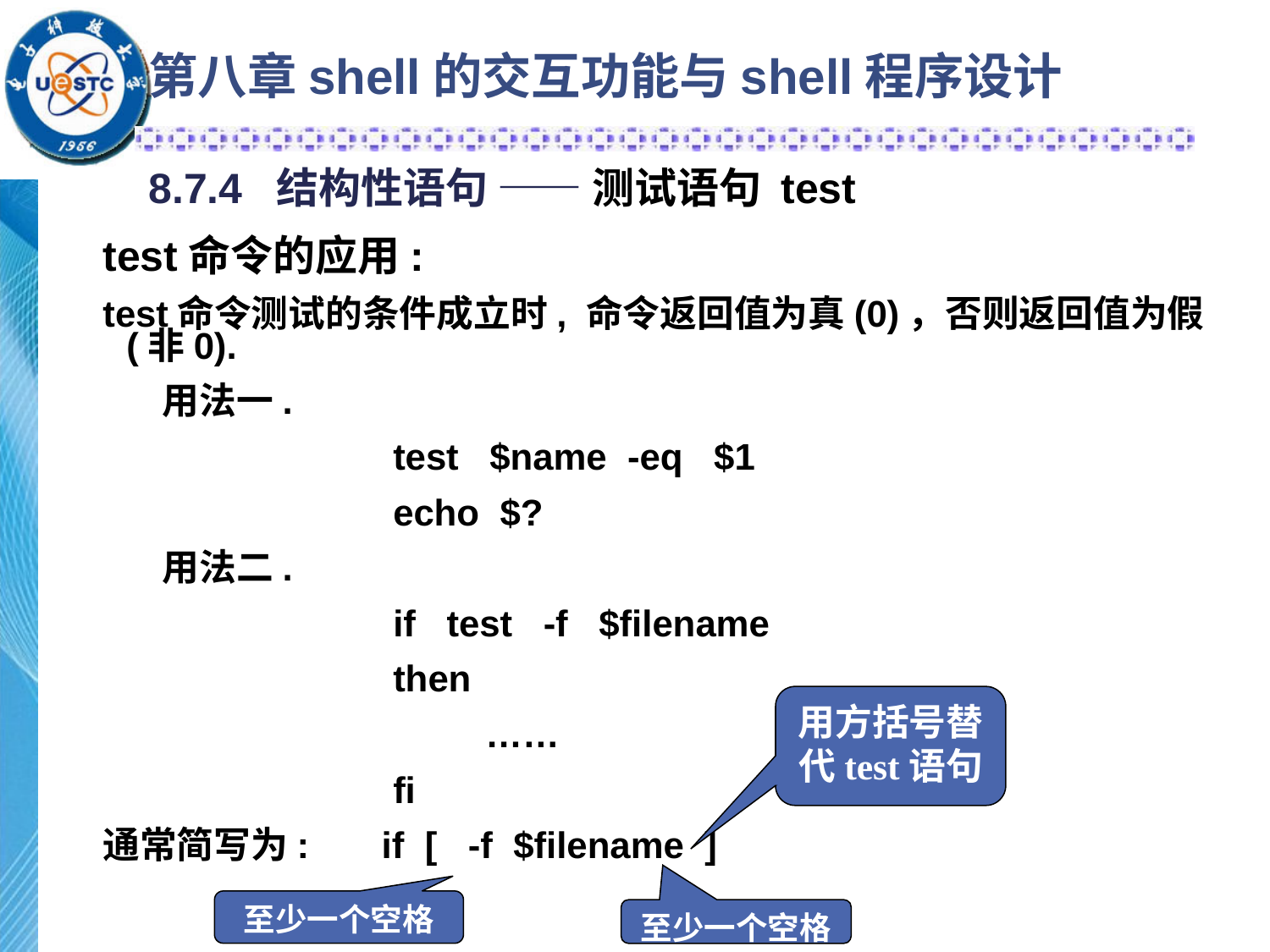

# 第八章shell的交互功能与shell程序设计
8.7.4  结构性语句 —— 测试语句 test
test命令的应用:
test命令测试的条件成立时, 命令返回值为真(0)，否则返回值为假(非0).
      用法一.
                            test   $name  -eq   $1
                            echo  $?
      用法二.
                            if   test   -f   $filename
                            then
                                     ……
                            fi
通常简写为:       if  [   -f  $filename  ]
用方括号替代test语句
至少一个空格
至少一个空格